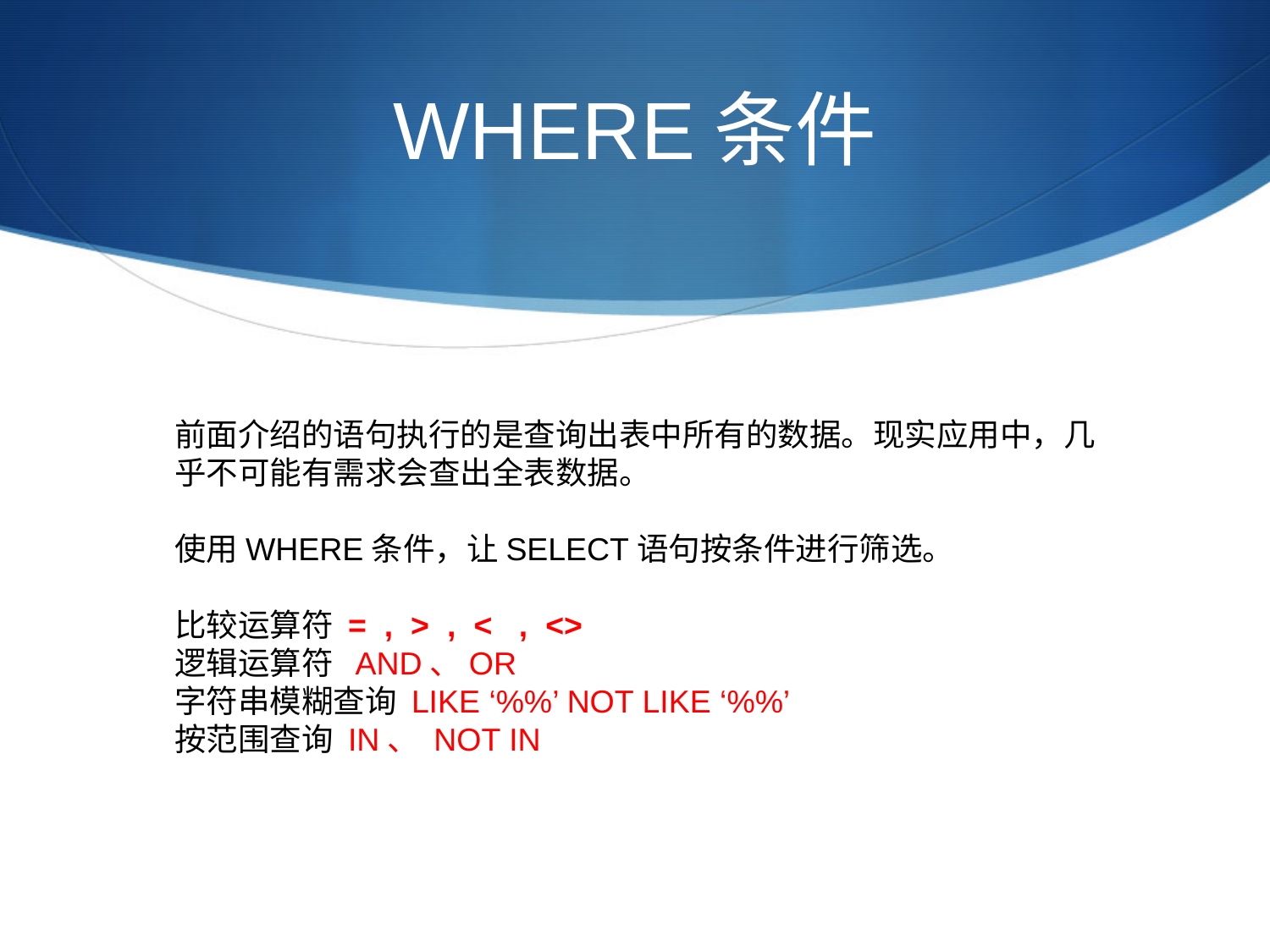

# WHERE条件
前面介绍的语句执行的是查询出表中所有的数据。现实应用中，几乎不可能有需求会查出全表数据。

使用WHERE条件，让SELECT语句按条件进行筛选。

比较运算符 =  ,  >  ,  <   ,  <>
逻辑运算符  AND、OR
字符串模糊查询 LIKE ‘%%’ NOT LIKE ‘%%’
按范围查询 IN、 NOT IN